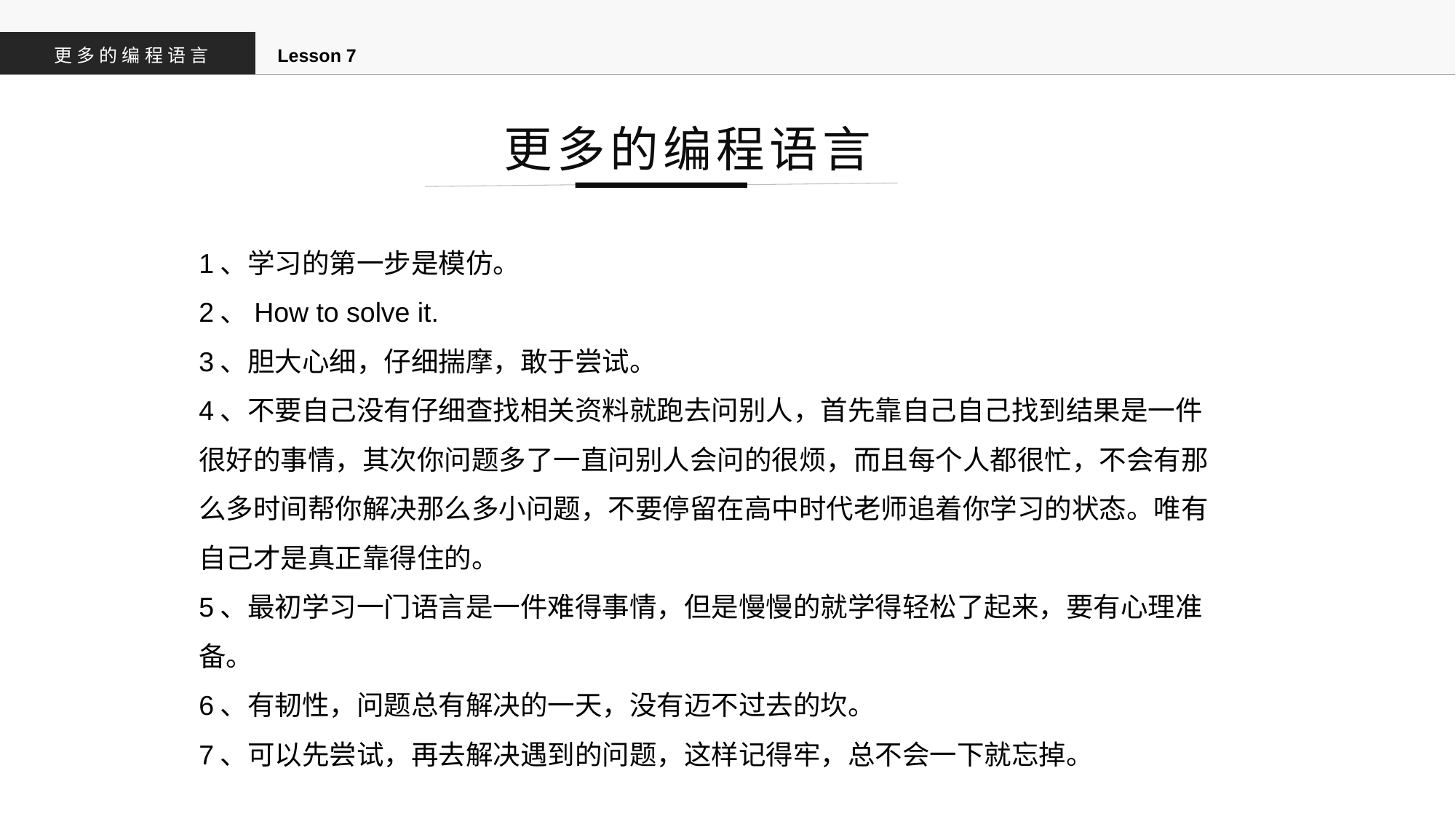

更多的编程语言
Lesson 7
更多的编程语言

1、学习的第一步是模仿。
2、How to solve it.
3、胆大心细，仔细揣摩，敢于尝试。
4、不要自己没有仔细查找相关资料就跑去问别人，首先靠自己自己找到结果是一件很好的事情，其次你问题多了一直问别人会问的很烦，而且每个人都很忙，不会有那么多时间帮你解决那么多小问题，不要停留在高中时代老师追着你学习的状态。唯有自己才是真正靠得住的。
5、最初学习一门语言是一件难得事情，但是慢慢的就学得轻松了起来，要有心理准备。
6、有韧性，问题总有解决的一天，没有迈不过去的坎。
7、可以先尝试，再去解决遇到的问题，这样记得牢，总不会一下就忘掉。